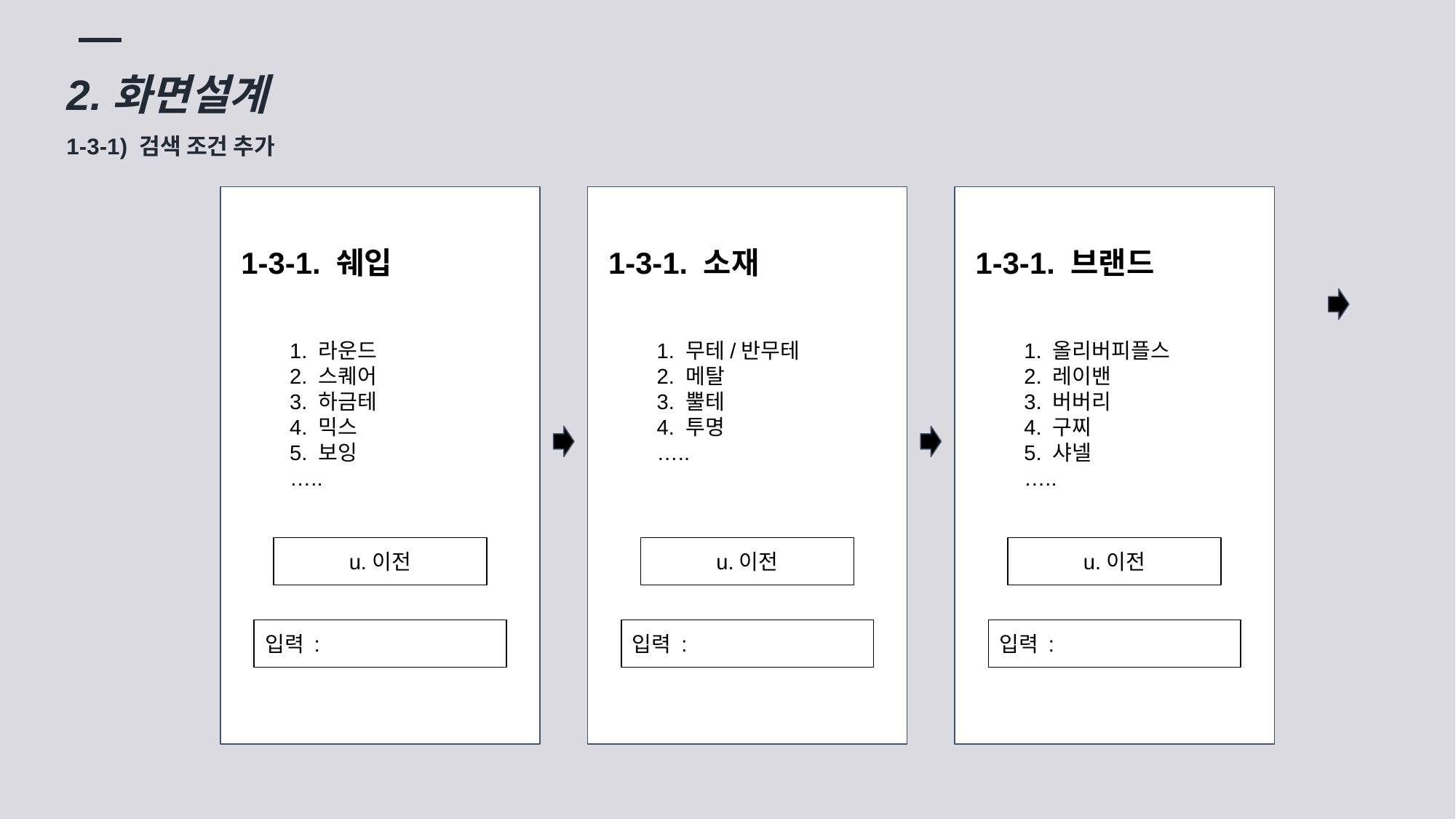

2.화면설계
1-3-1) 검색 조건 추가

1-3-1. 쉐입
1. 라운드
2. 스퀘어
3. 하금테
4. 믹스
5. 보잉
…..
u.이전
입력 :

1-3-1. 소재
1. 무테/반무테
2. 메탈
3. 뿔테
4. 투명
…..
u.이전
입력 :

1-3-1. 브랜드
1. 올리버피플스
2. 레이밴
3. 버버리
4. 구찌
5. 샤넬
…..
u.이전
입력 :